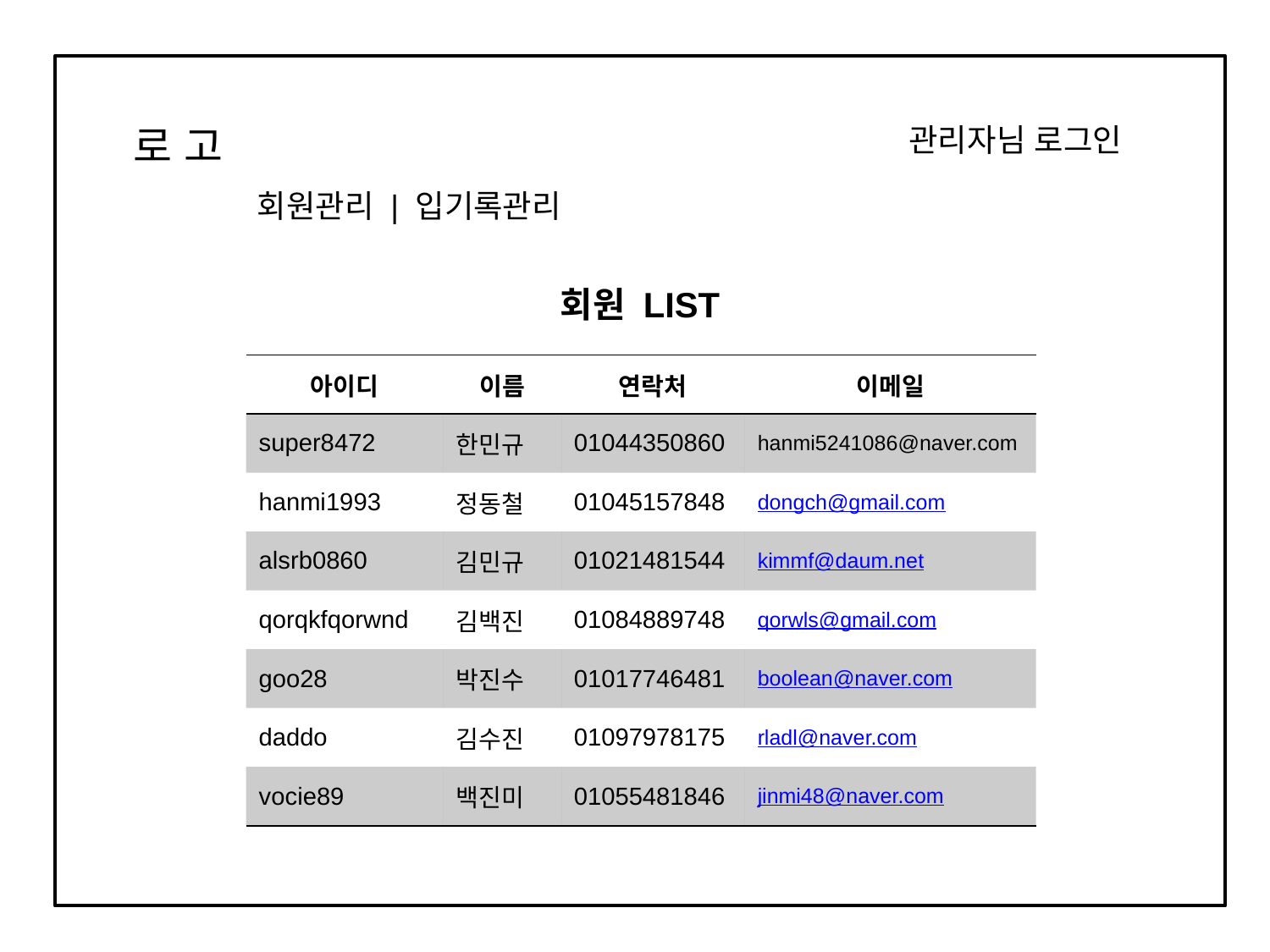

로 고
관리자님 로그인
회원관리 | 입기록관리
회원 LIST
| 아이디 | 이름 | 연락처 | 이메일 |
| --- | --- | --- | --- |
| super8472 | 한민규 | 01044350860 | hanmi5241086@naver.com |
| hanmi1993 | 정동철 | 01045157848 | dongch@gmail.com |
| alsrb0860 | 김민규 | 01021481544 | kimmf@daum.net |
| qorqkfqorwnd | 김백진 | 01084889748 | qorwls@gmail.com |
| goo28 | 박진수 | 01017746481 | boolean@naver.com |
| daddo | 김수진 | 01097978175 | rladl@naver.com |
| vocie89 | 백진미 | 01055481846 | jinmi48@naver.com |